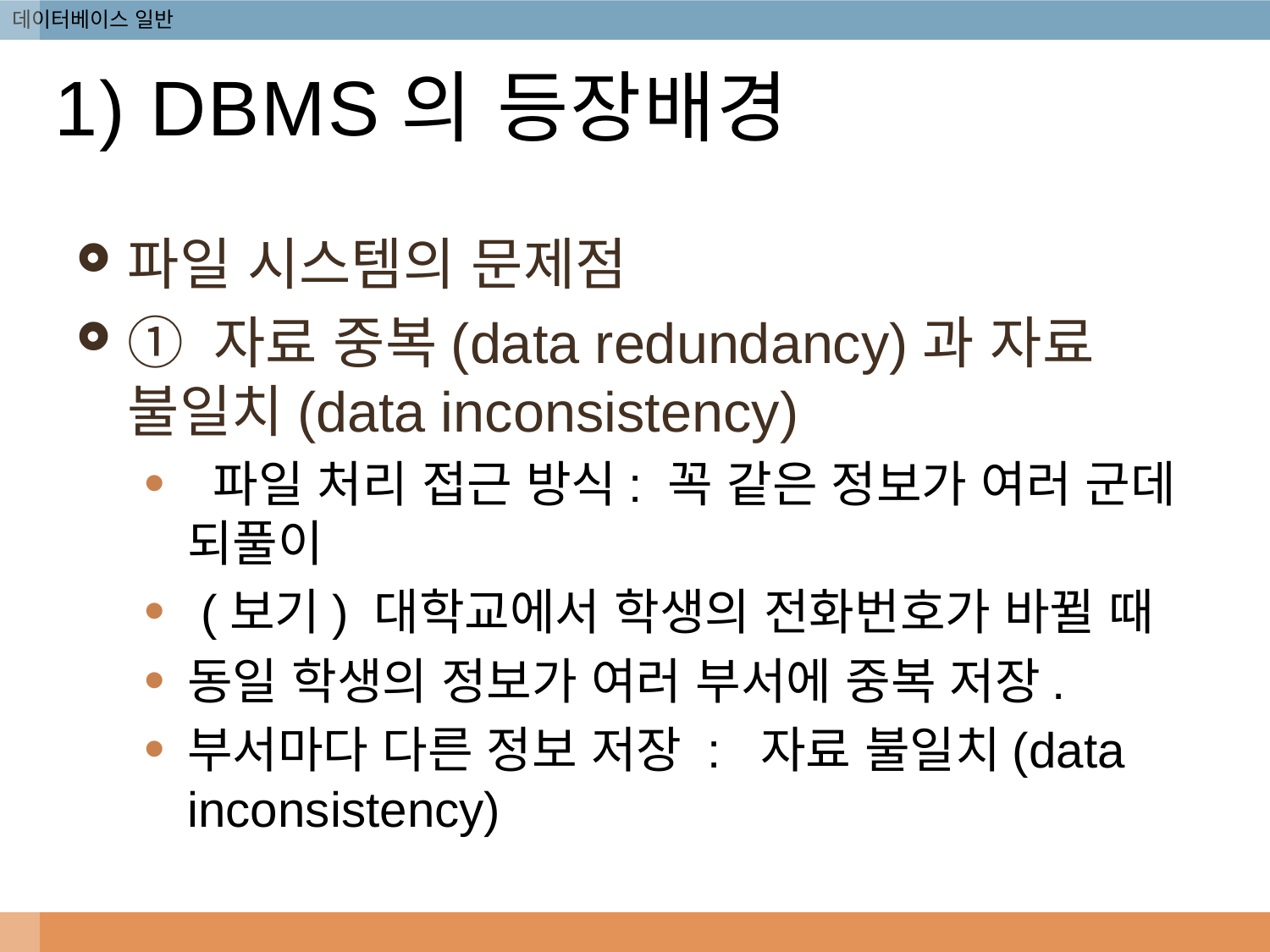

# 1) DBMS의 등장배경
파일 시스템의 문제점
① 자료 중복(data redundancy)과 자료 불일치(data inconsistency)
 파일 처리 접근 방식: 꼭 같은 정보가 여러 군데 되풀이
 (보기) 대학교에서 학생의 전화번호가 바뀔 때
동일 학생의 정보가 여러 부서에 중복 저장.
부서마다 다른 정보 저장 :  자료 불일치(data inconsistency)